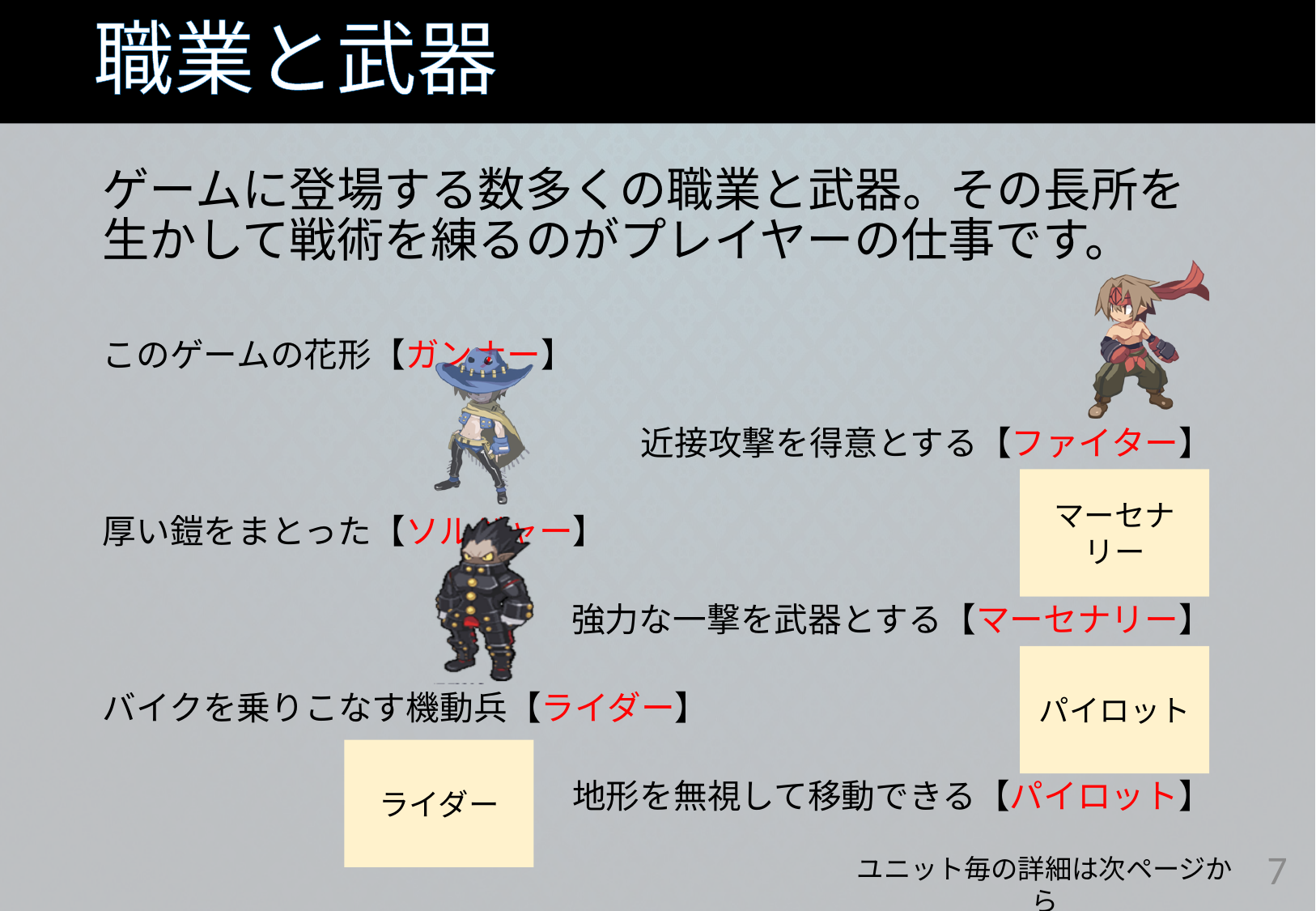

# 職業と武器
ゲームに登場する数多くの職業と武器。その長所を生かして戦術を練るのがプレイヤーの仕事です。

このゲームの花形【ガンナー】

近接攻撃を得意とする【ファイター】

厚い鎧をまとった【ソルジャー】

強力な一撃を武器とする【マーセナリー】

バイクを乗りこなす機動兵【ライダー】

地形を無視して移動できる【パイロット】

マーセナリー

パイロット
ライダー
7
ユニット毎の詳細は次ページから